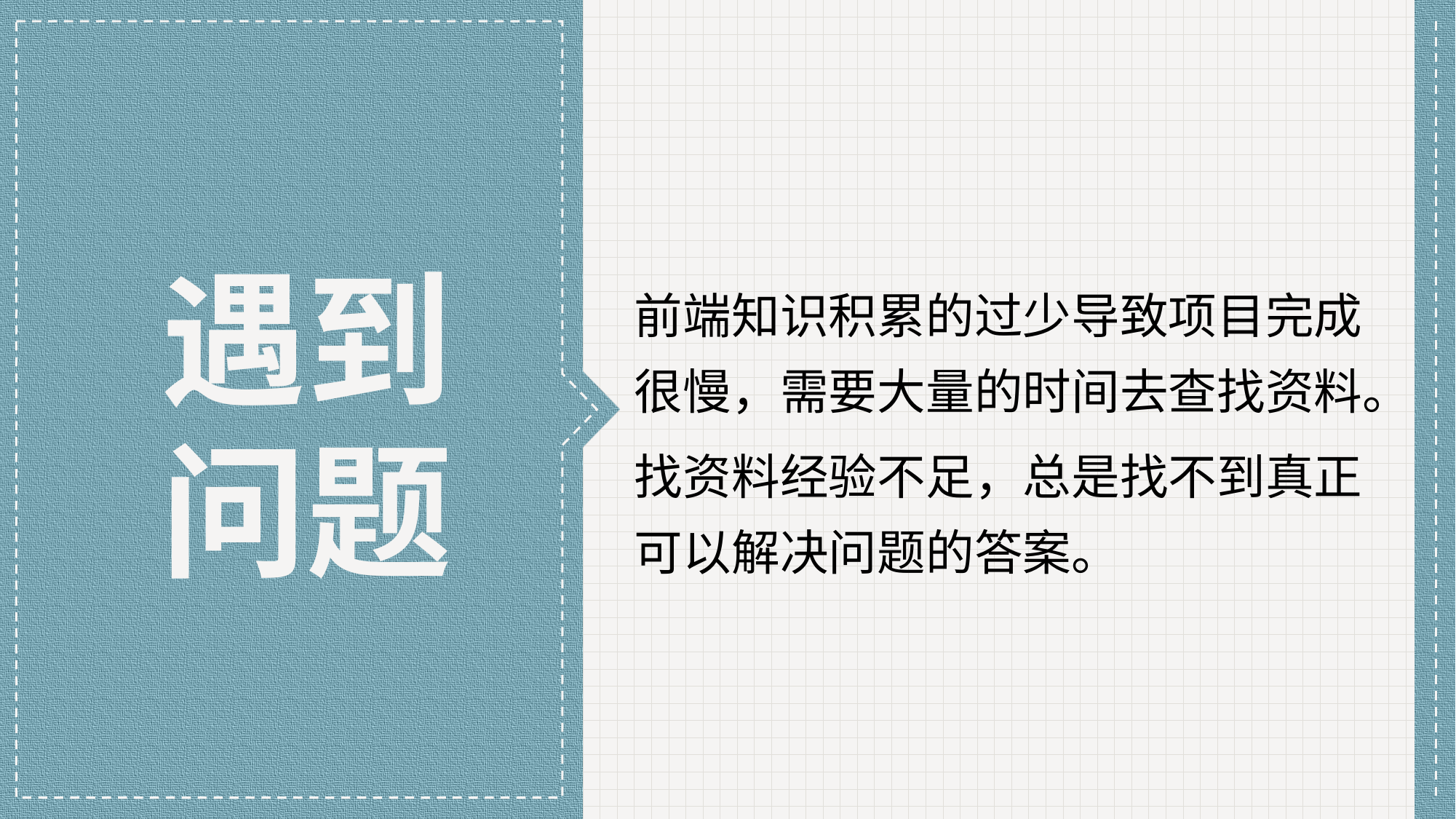

前端知识积累的过少导致项目完成很慢，需要大量的时间去查找资料。
找资料经验不足，总是找不到真正可以解决问题的答案。
遇到
问题